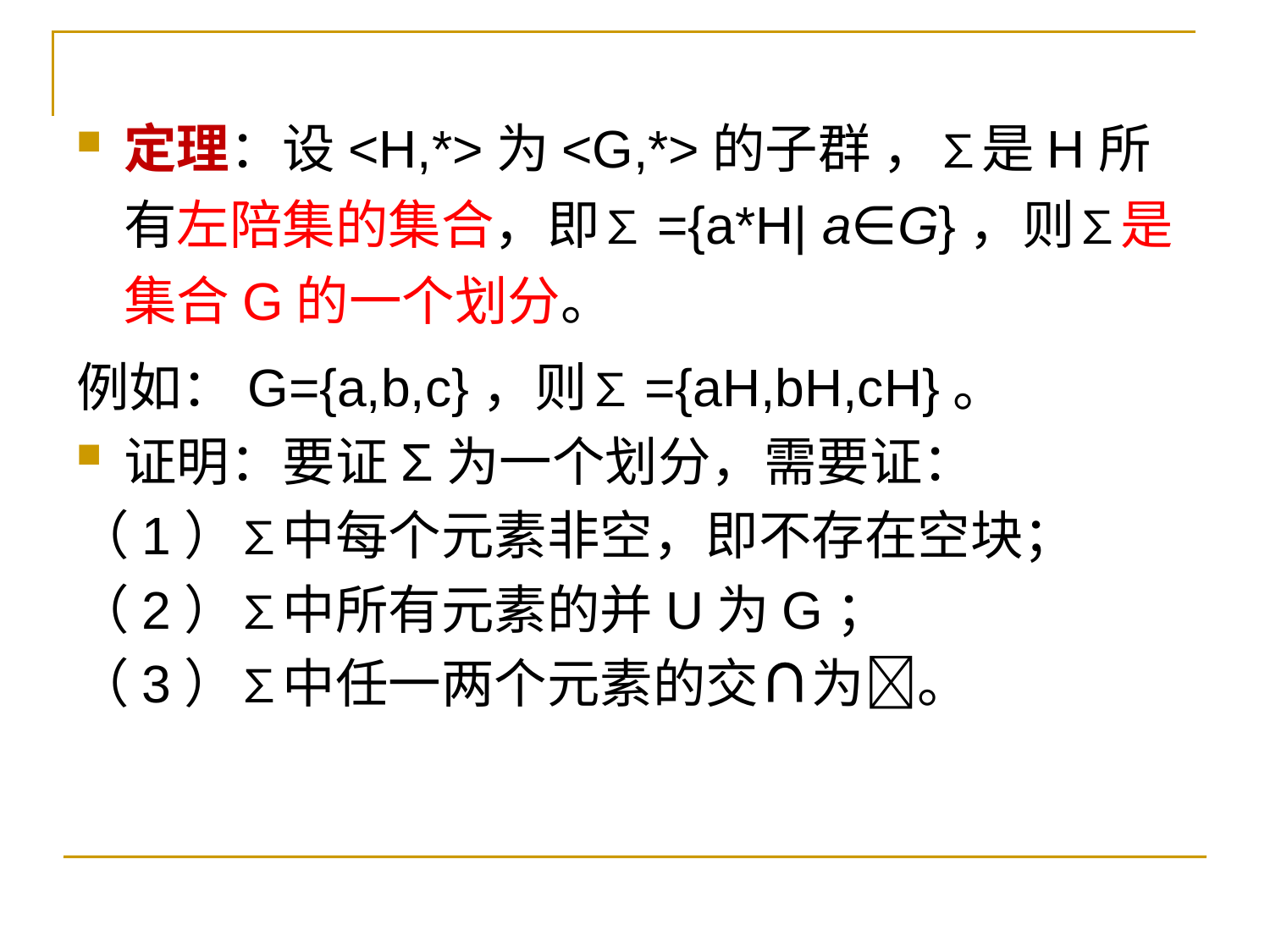

定理：设<H,*>为<G,*>的子群 ，∑是H所有左陪集的集合，即∑={a*H| a∈G}，则∑是集合G的一个划分。
例如：G={a,b,c}，则∑={aH,bH,cH}。
证明：要证Σ为一个划分，需要证：
（1）∑中每个元素非空，即不存在空块；
（2）∑中所有元素的并U为G；
（3）∑中任一两个元素的交∩为∅。